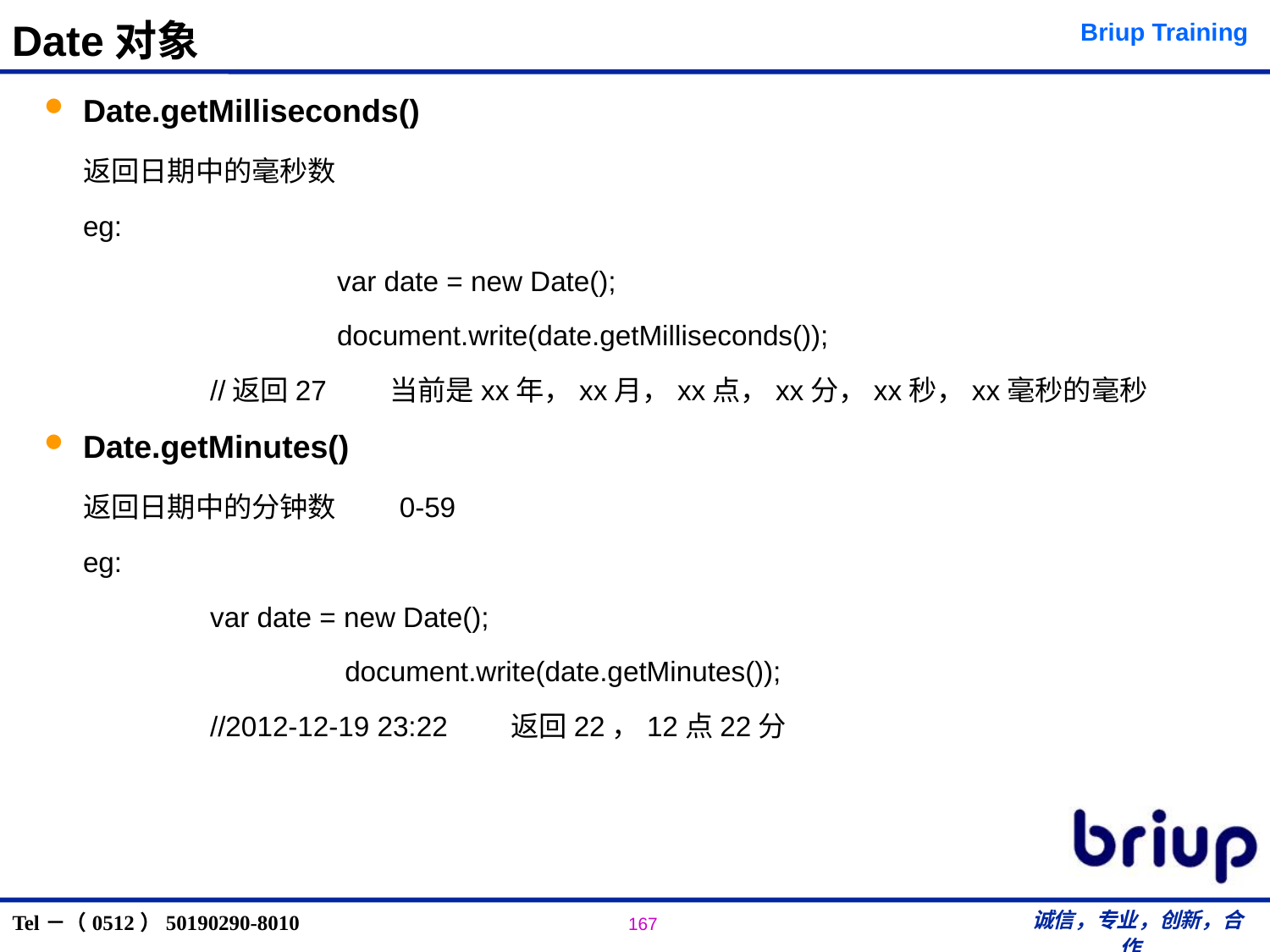

# Date对象
Date.getMilliseconds()
	返回日期中的毫秒数
	eg:
       		var date = new Date();
       		document.write(date.getMilliseconds());
		//返回27　　当前是xx年，xx月，xx点，xx分，xx秒，xx毫秒的毫秒
Date.getMinutes()
	返回日期中的分钟数　　0-59
	eg:
		var date = new Date();
       		 document.write(date.getMinutes());
		//2012-12-19 23:22　　返回22，12点22分